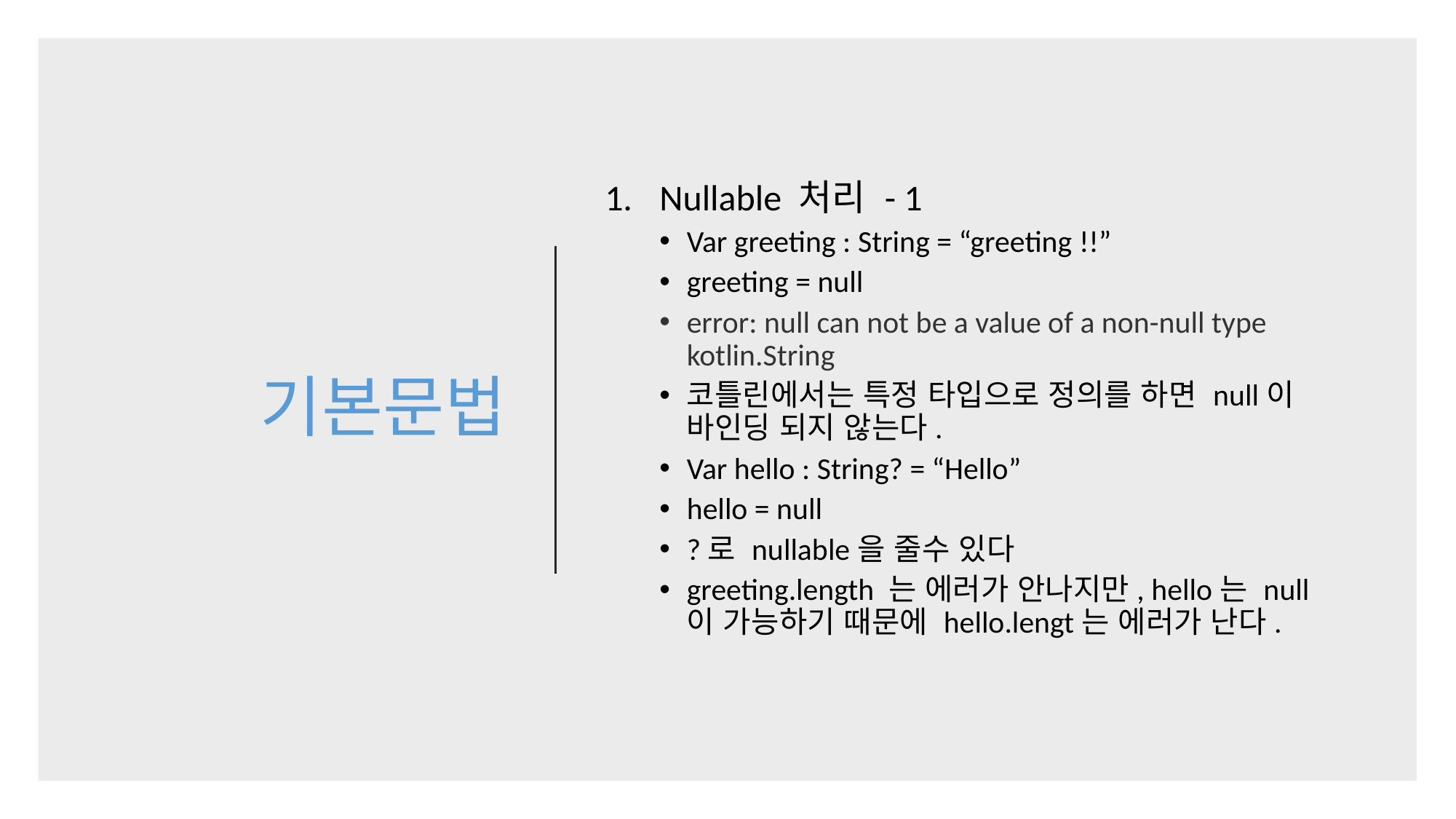

# 기본문법
Nullable 처리 - 1
Var greeting : String = “greeting !!”
greeting = null
error: null can not be a value of a non-null type kotlin.String
코틀린에서는 특정 타입으로 정의를 하면 null이 바인딩 되지 않는다.
Var hello : String? = “Hello”
hello = null
?로 nullable을 줄수 있다
greeting.length 는 에러가 안나지만, hello는 null이 가능하기 때문에 hello.lengt는 에러가 난다.